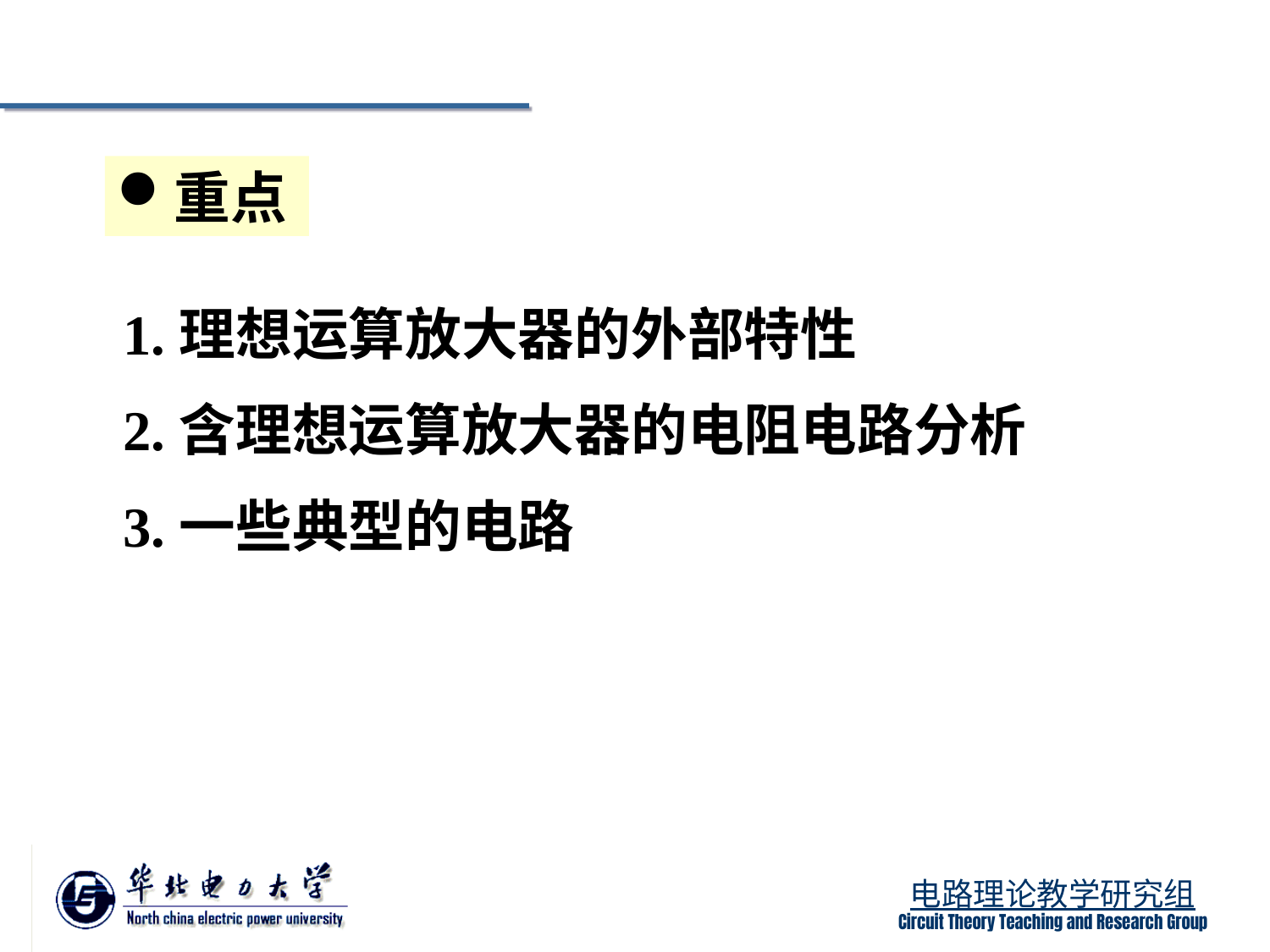

重点
 1.理想运算放大器的外部特性
 2.含理想运算放大器的电阻电路分析
 3.一些典型的电路